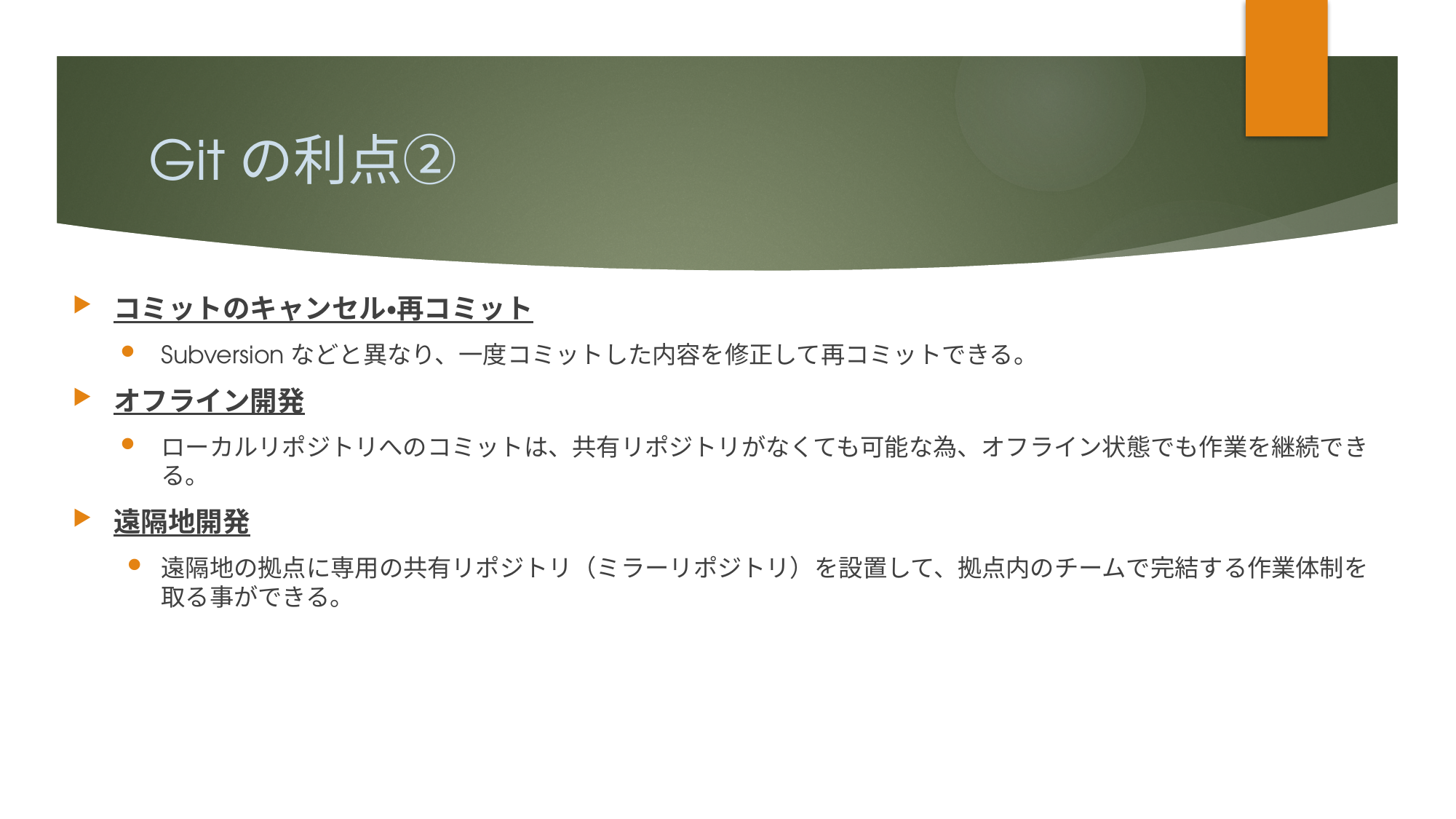

# Gitの利点②
コミットのキャンセル・再コミット
Subversionなどと異なり、一度コミットした内容を修正して再コミットできる。
オフライン開発
ローカルリポジトリへのコミットは、共有リポジトリがなくても可能な為、オフライン状態でも作業を継続できる。
遠隔地開発
遠隔地の拠点に専用の共有リポジトリ（ミラーリポジトリ）を設置して、拠点内のチームで完結する作業体制を取る事ができる。